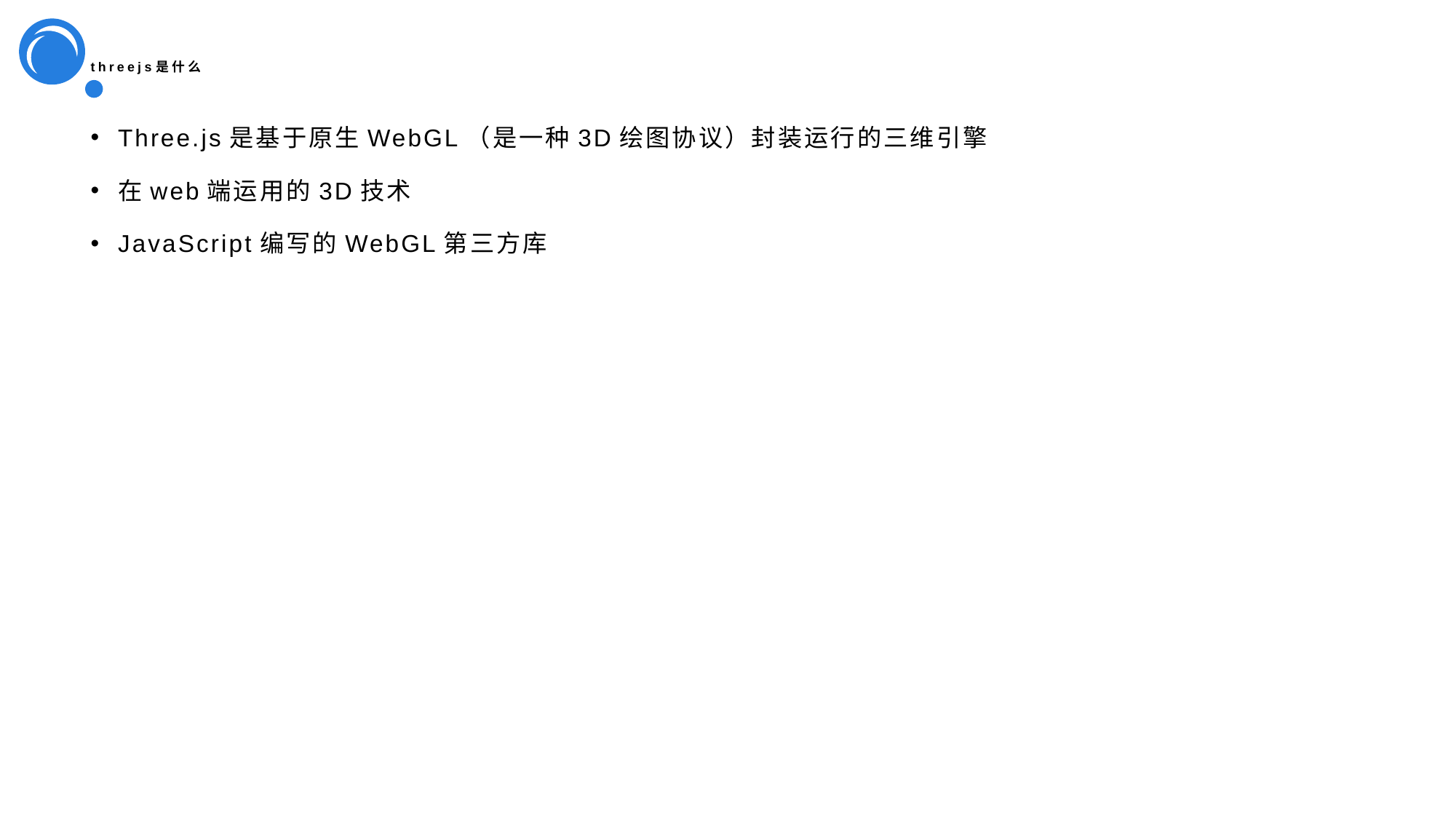

# threejs是什么
Three.js是基于原生WebGL（是一种3D绘图协议）封装运行的三维引擎
在web端运用的3D技术
JavaScript编写的WebGL第三方库